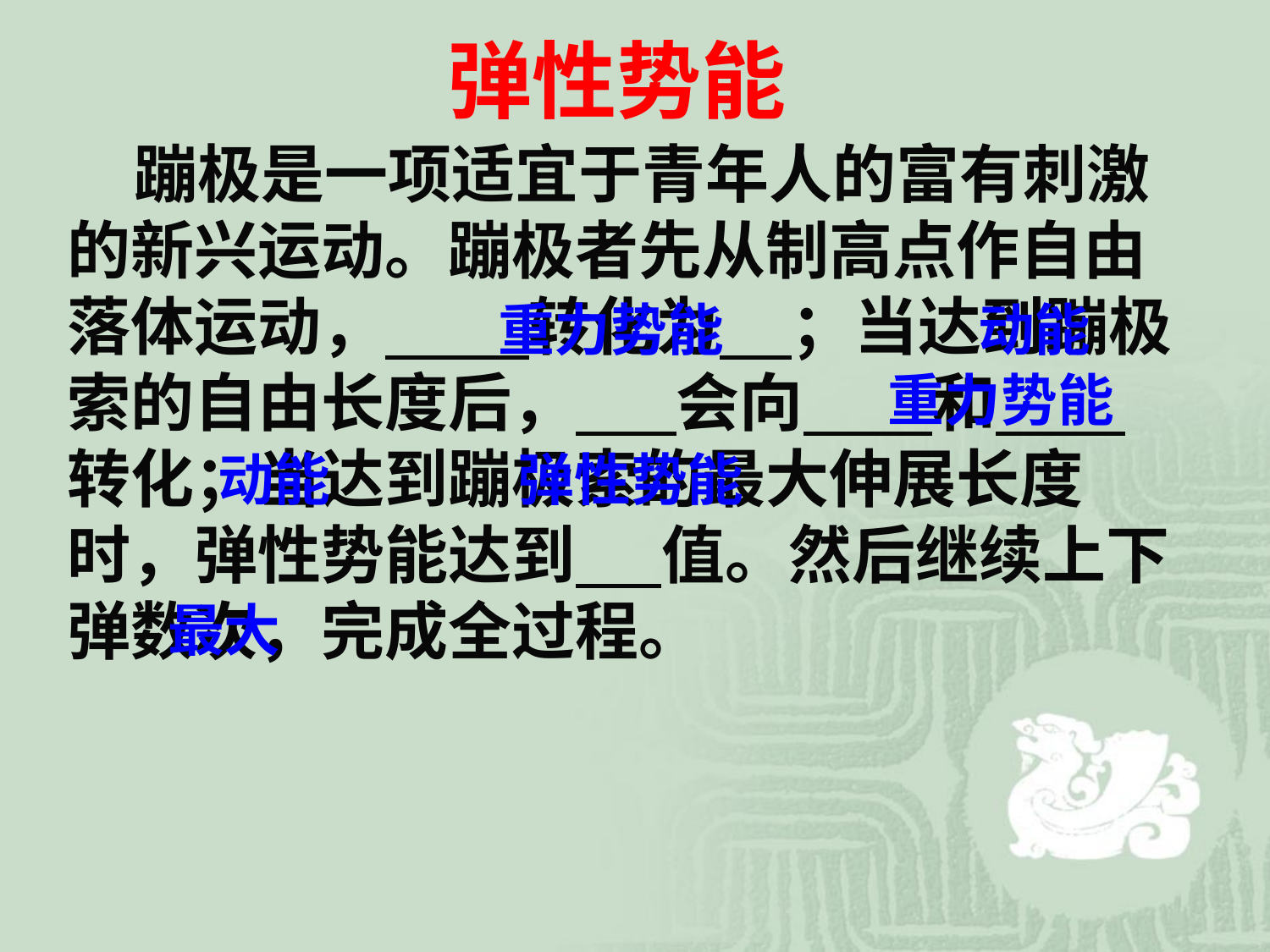

弹性势能
     蹦极是一项适宜于青年人的富有刺激的新兴运动。蹦极者先从制高点作自由落体运动，          转化为     ；当达到蹦极索的自由长度后，       会向         和          转化；当达到蹦极索的最大伸展长度时，弹性势能达到      值。然后继续上下弹数次，完成全过程。
重力势能
动能
重力势能
动能
弹性势能
最大